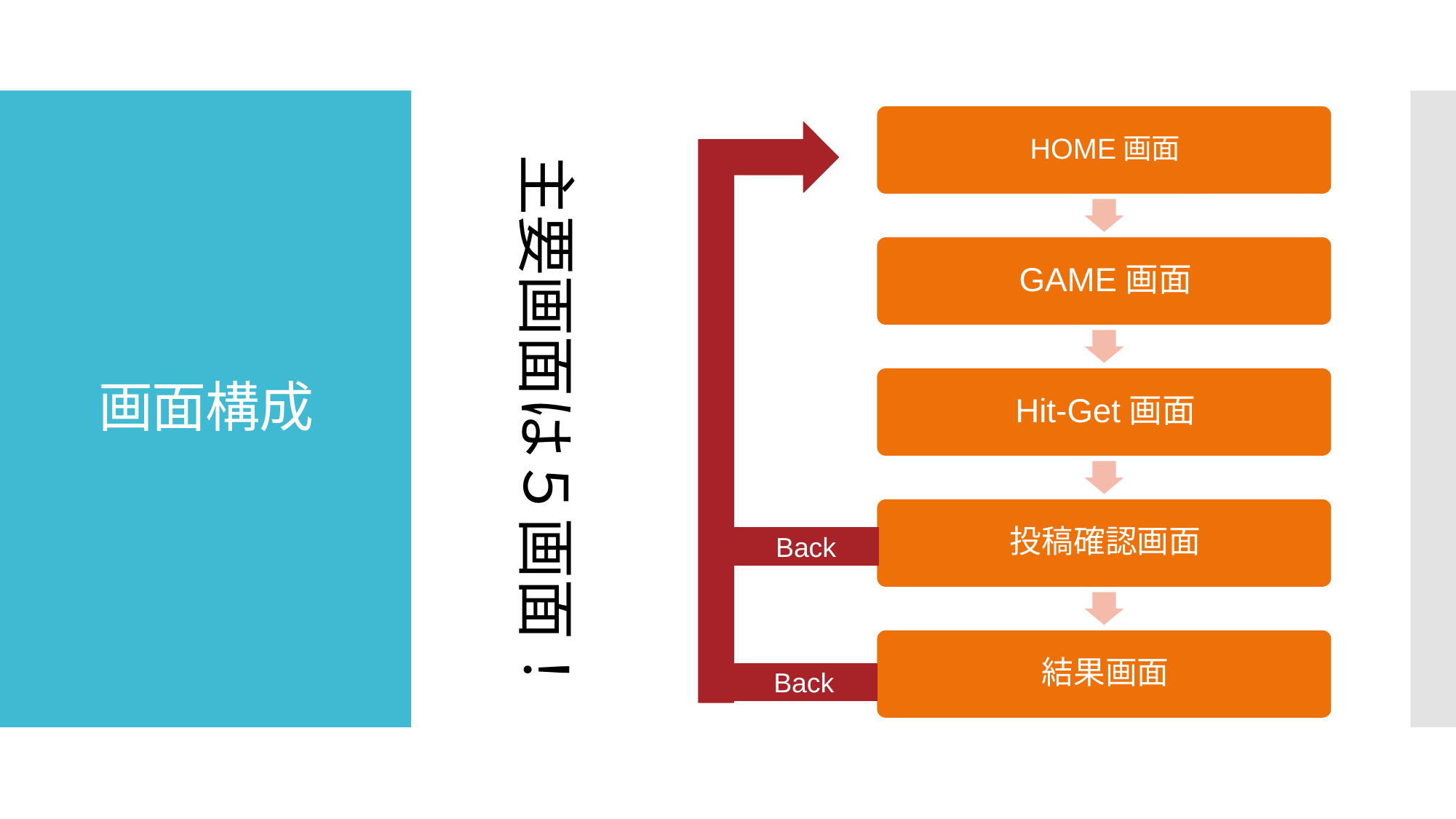

HOME画面

GAME画面

Hit-Get画面

投稿確認画面

結果画面
# 画面構成
主要画面は５画面！

Back
Back